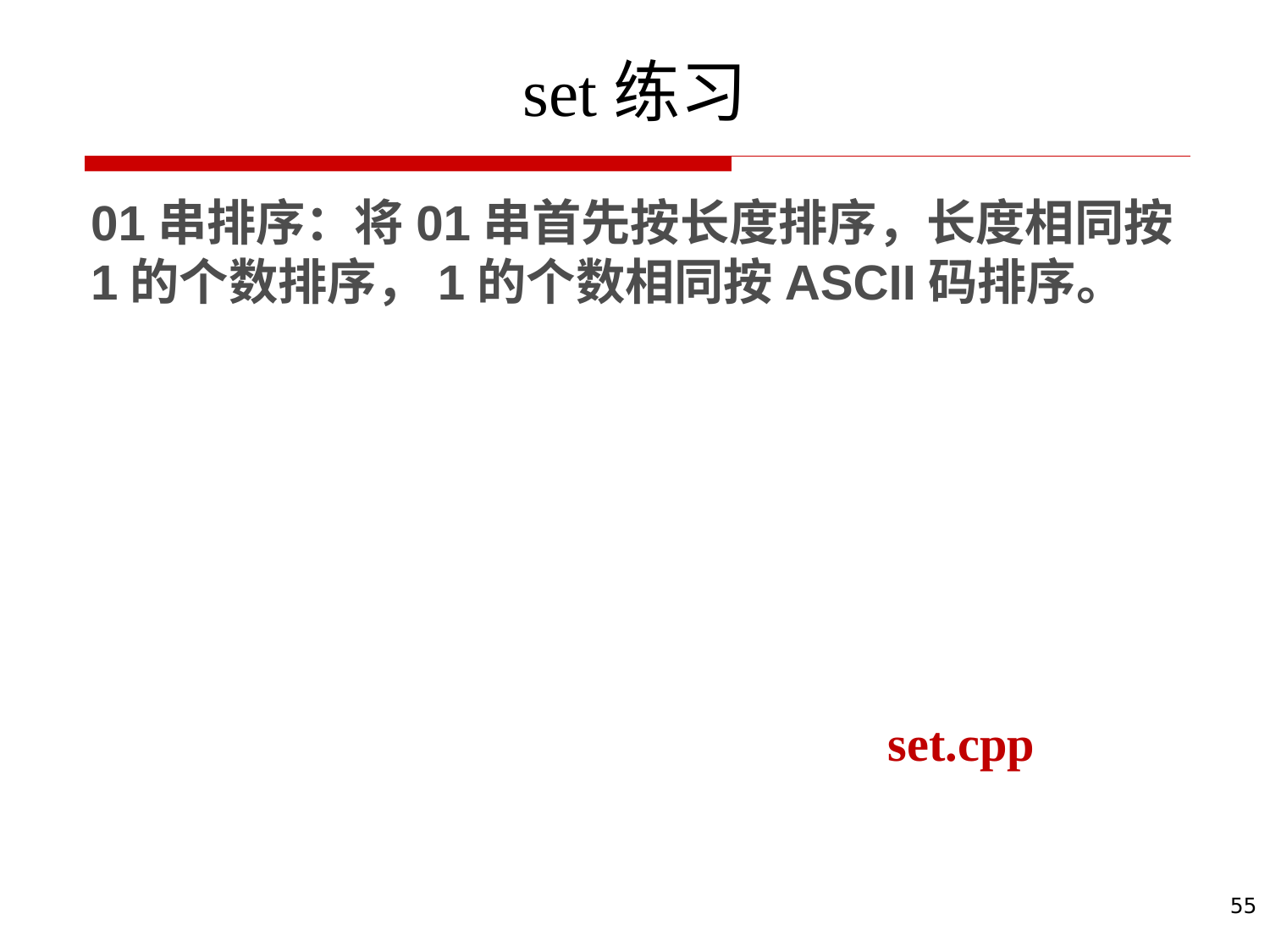

# set练习

01串排序：将01串首先按长度排序，长度相同按1的个数排序，1的个数相同按ASCII码排序。
   set.cpp
55